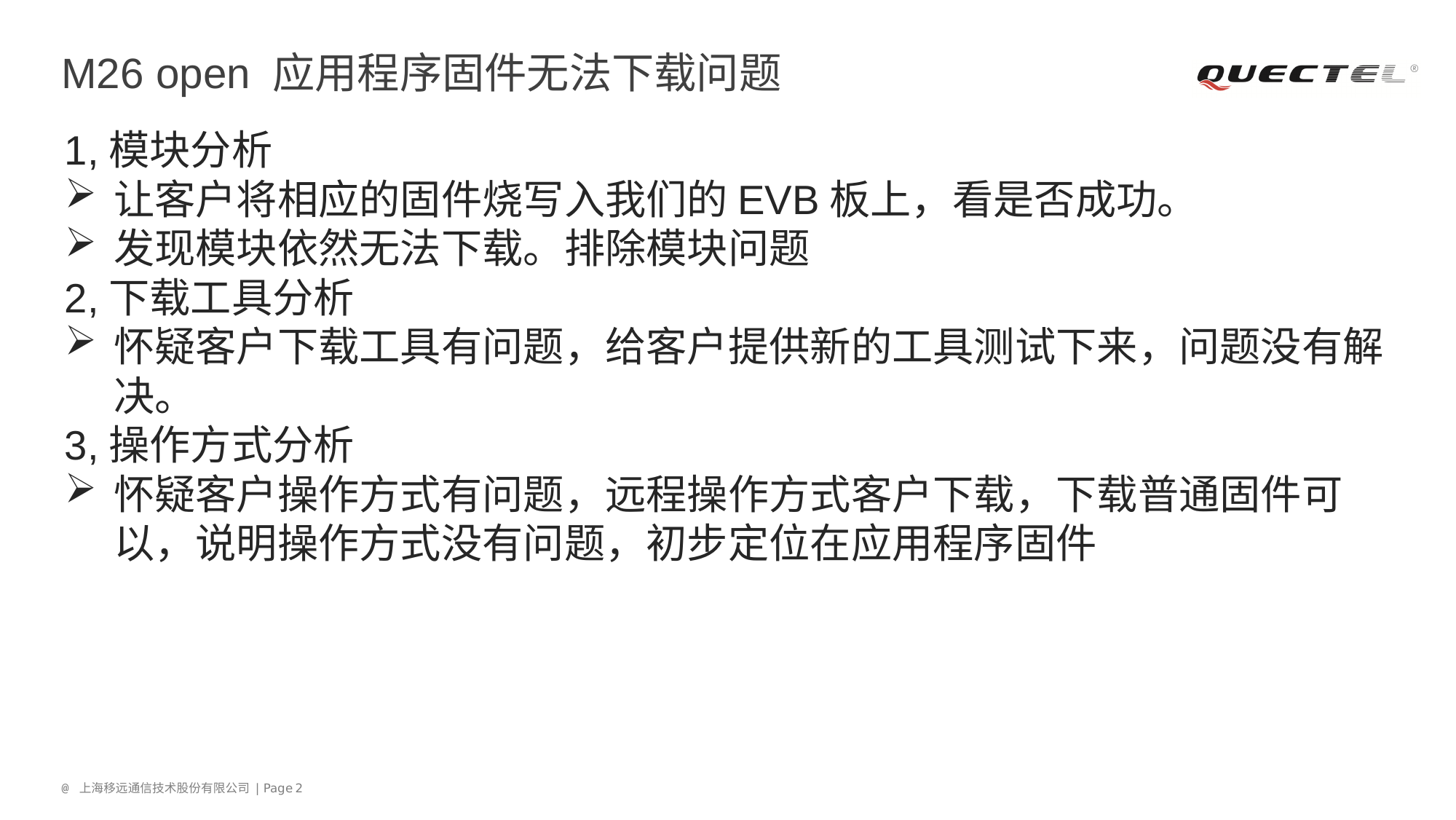

# M26 open 应用程序固件无法下载问题
1,模块分析
让客户将相应的固件烧写入我们的EVB板上，看是否成功。
发现模块依然无法下载。排除模块问题
2,下载工具分析
怀疑客户下载工具有问题，给客户提供新的工具测试下来，问题没有解决。
3,操作方式分析
怀疑客户操作方式有问题，远程操作方式客户下载，下载普通固件可以，说明操作方式没有问题，初步定位在应用程序固件